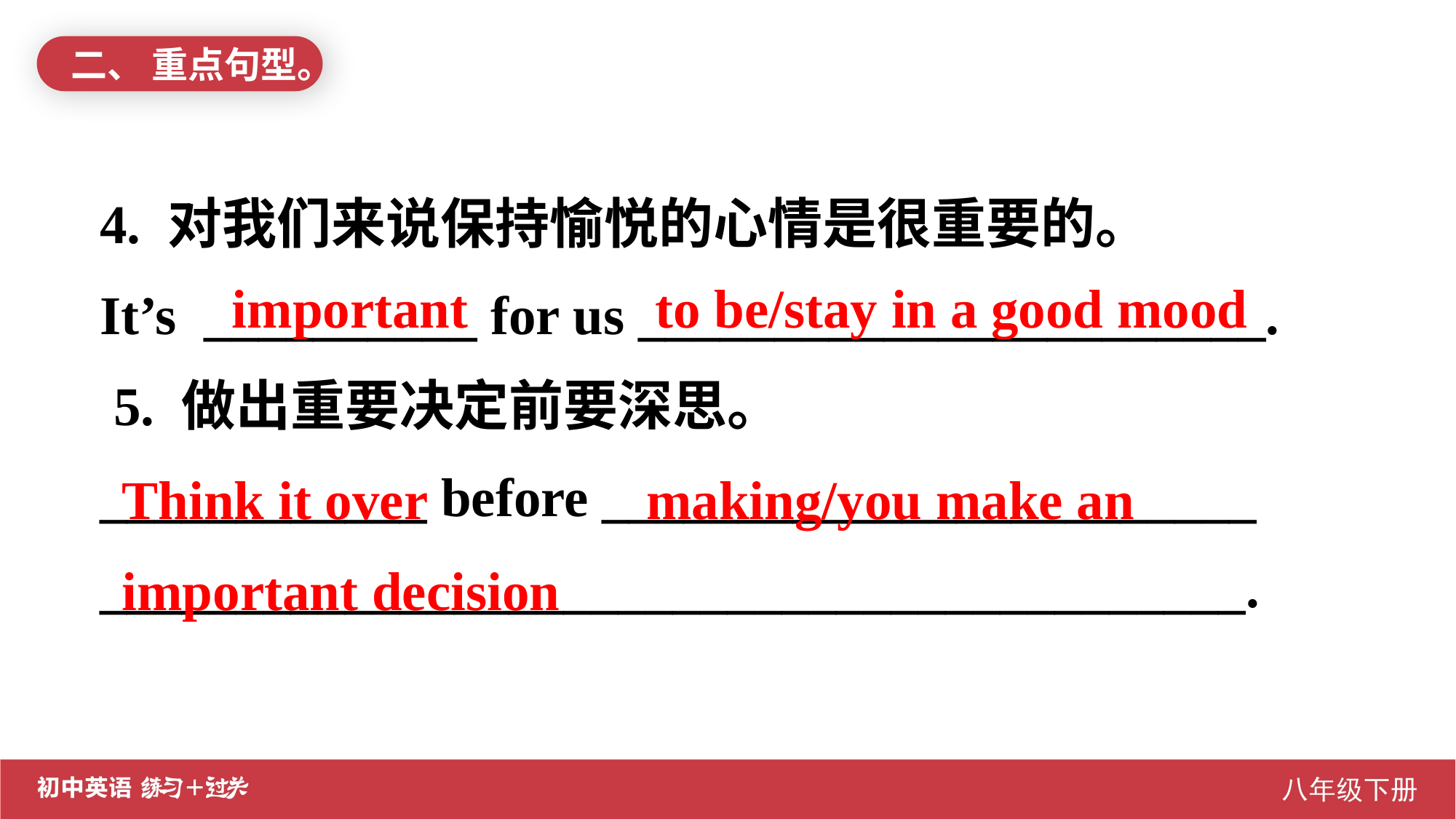

二、 重点句型。
4. 对我们来说保持愉悦的心情是很重要的。
It’s  __________ for us _______________________.
 5. 做出重要决定前要深思。
____________ before ________________________
__________________________________________.
 important	        to be/stay in a good mood
Think it over                making/you make an important decision